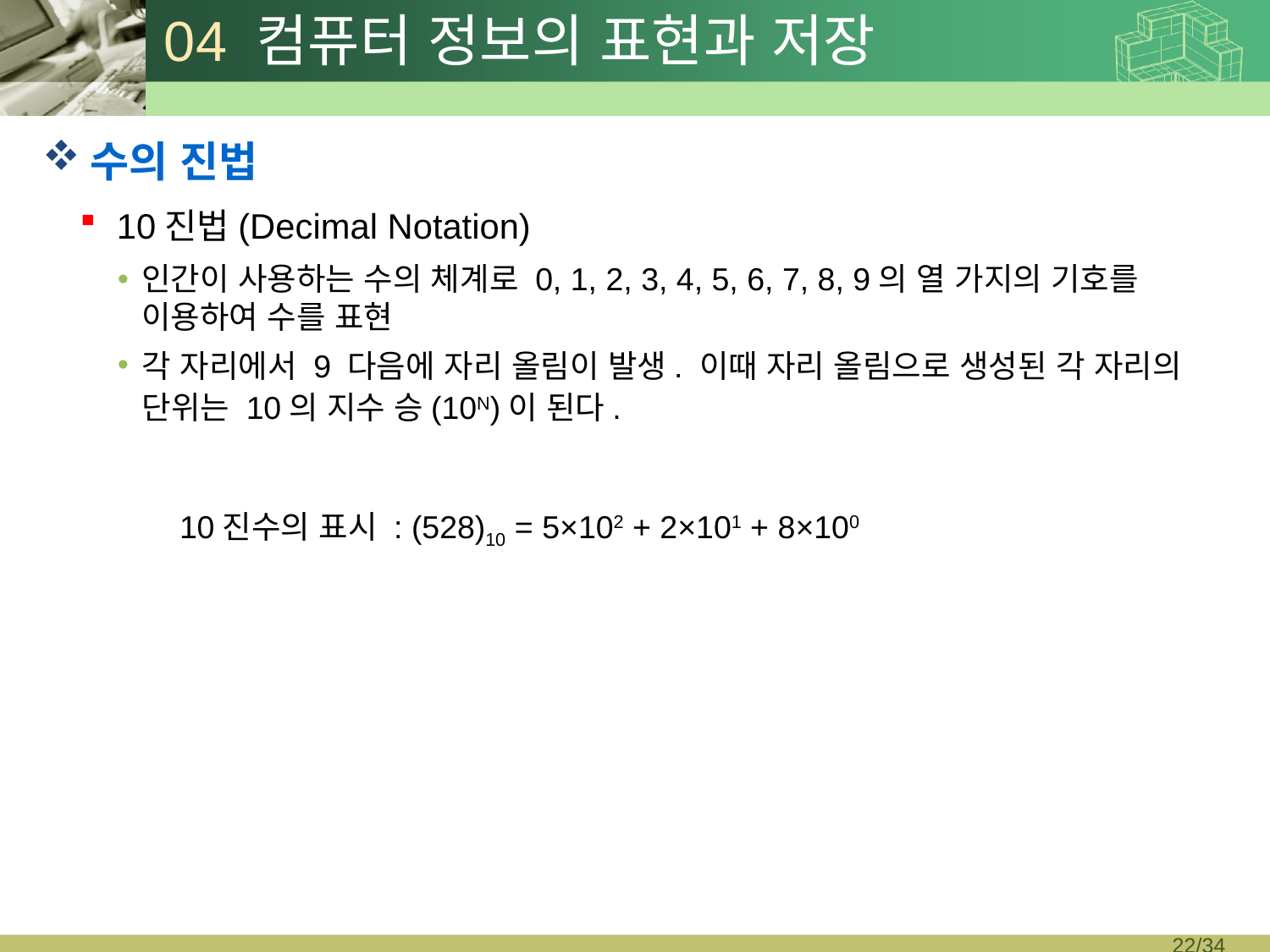

# 04 컴퓨터 정보의 표현과 저장
수의 진법
10진법(Decimal Notation)
인간이 사용하는 수의 체계로 0, 1, 2, 3, 4, 5, 6, 7, 8, 9의 열 가지의 기호를 이용하여 수를 표현
각 자리에서 9 다음에 자리 올림이 발생. 이때 자리 올림으로 생성된 각 자리의 단위는 10의 지수 승(10N)이 된다.

       10진수의 표시 : (528)10 = 5×102 + 2×101 + 8×100